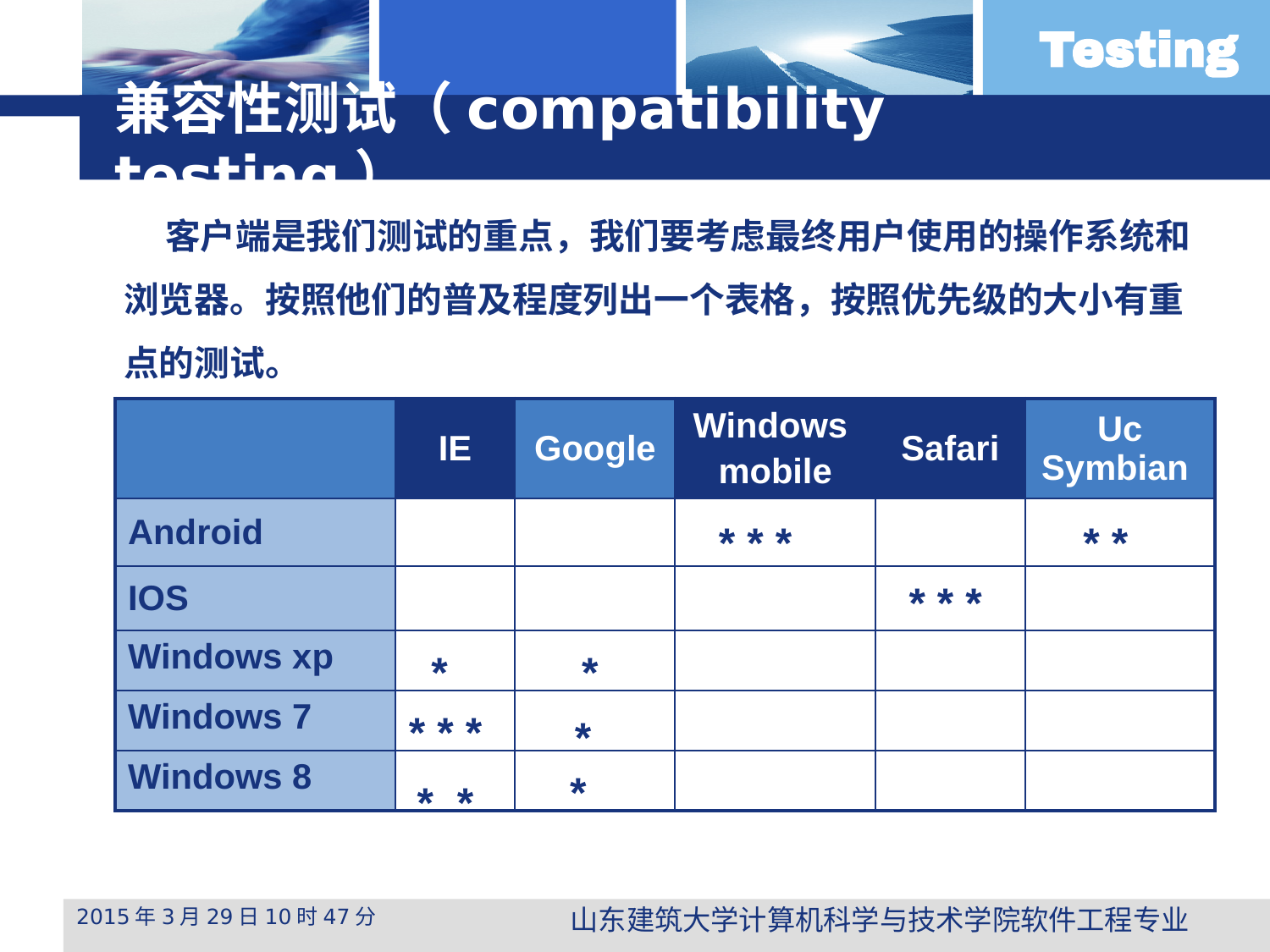

# 兼容性测试（compatibility  testing）
          客户端是我们测试的重点，我们要考虑最终用户使用的操作系统和浏览器。按照他们的普及程度列出一个表格，按照优先级的大小有重点的测试。
|  | IE | Google | Windows mobile | Safari | Uc Symbian |
| --- | --- | --- | --- | --- | --- |
| Android |  |  |  |  |  |
| IOS |  |  |  |  |  |
| Windows xp |  |  |  |  |  |
| Windows 7 |  |  |  |  |  |
| Windows 8 |  |  |  |  |  |
* * *
* *
* * *
 *
*
* * *
*
*
*  *
山东建筑大学计算机科学与技术学院软件工程专业
2015年3月29日10时47分